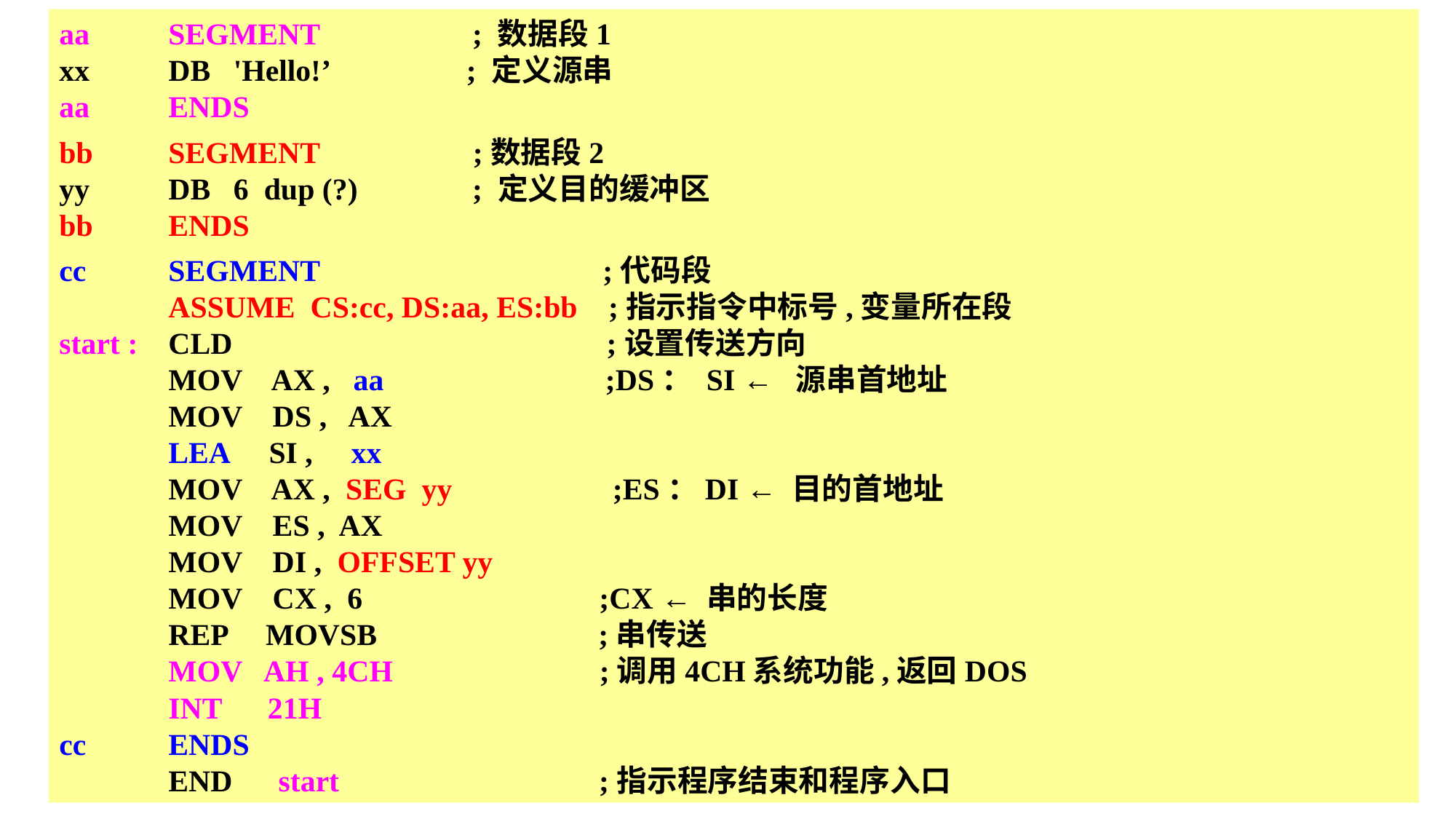

aa         	SEGMENT                    ; 数据段1
xx          	DB   'Hello!’                  ; 定义源串
aa          	ENDS
bb         	SEGMENT                    ;数据段2
yy          	DB   6  dup (?)               ; 定义目的缓冲区
bb         	ENDS
cc         	SEGMENT                                     ;代码段
             	ASSUME  CS:cc, DS:aa, ES:bb    ;指示指令中标号,变量所在段
start :  	CLD                                                 ;设置传送方向
    	MOV    AX ,   aa                             ;DS： SI ←  源串首地址
       	MOV    DS ,   AX
       	LEA     SI ,     xx
	MOV    AX ,  SEG  yy                     ;ES：DI ← 目的首地址
       	MOV    ES ,  AX
       	MOV    DI ,  OFFSET yy
       	MOV    CX ,  6                               ;CX ← 串的长度
       	REP     MOVSB                             ;串传送
       	MOV   AH , 4CH                           ;调用4CH系统功能,返回DOS
       	INT      21H
cc  	ENDS
     	END      start                                  ;指示程序结束和程序入口
18